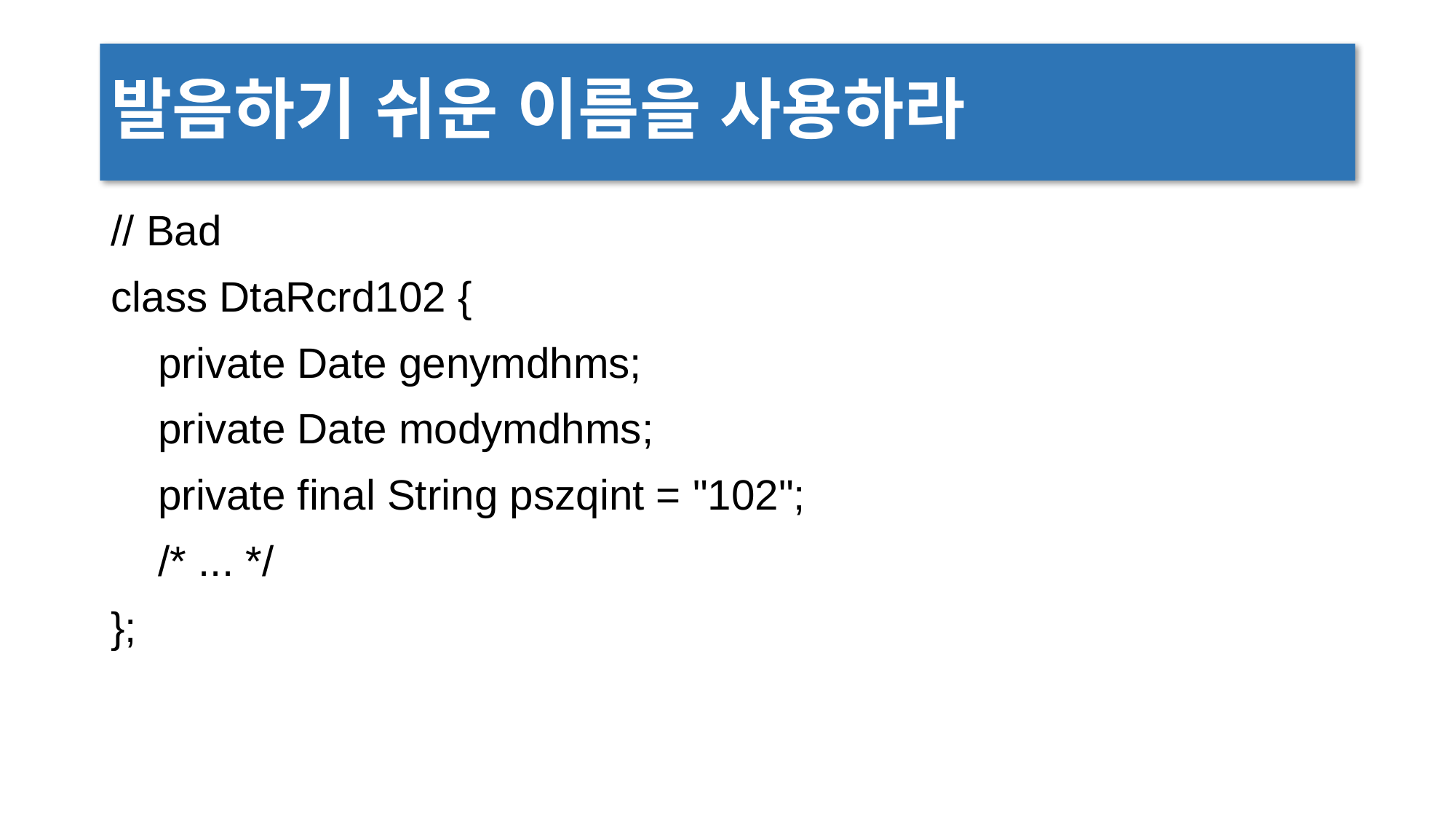

# 발음하기 쉬운 이름을 사용하라
// Bad
class DtaRcrd102 {
    private Date genymdhms;
    private Date modymdhms;
    private final String pszqint = "102";
    /* ... */
};